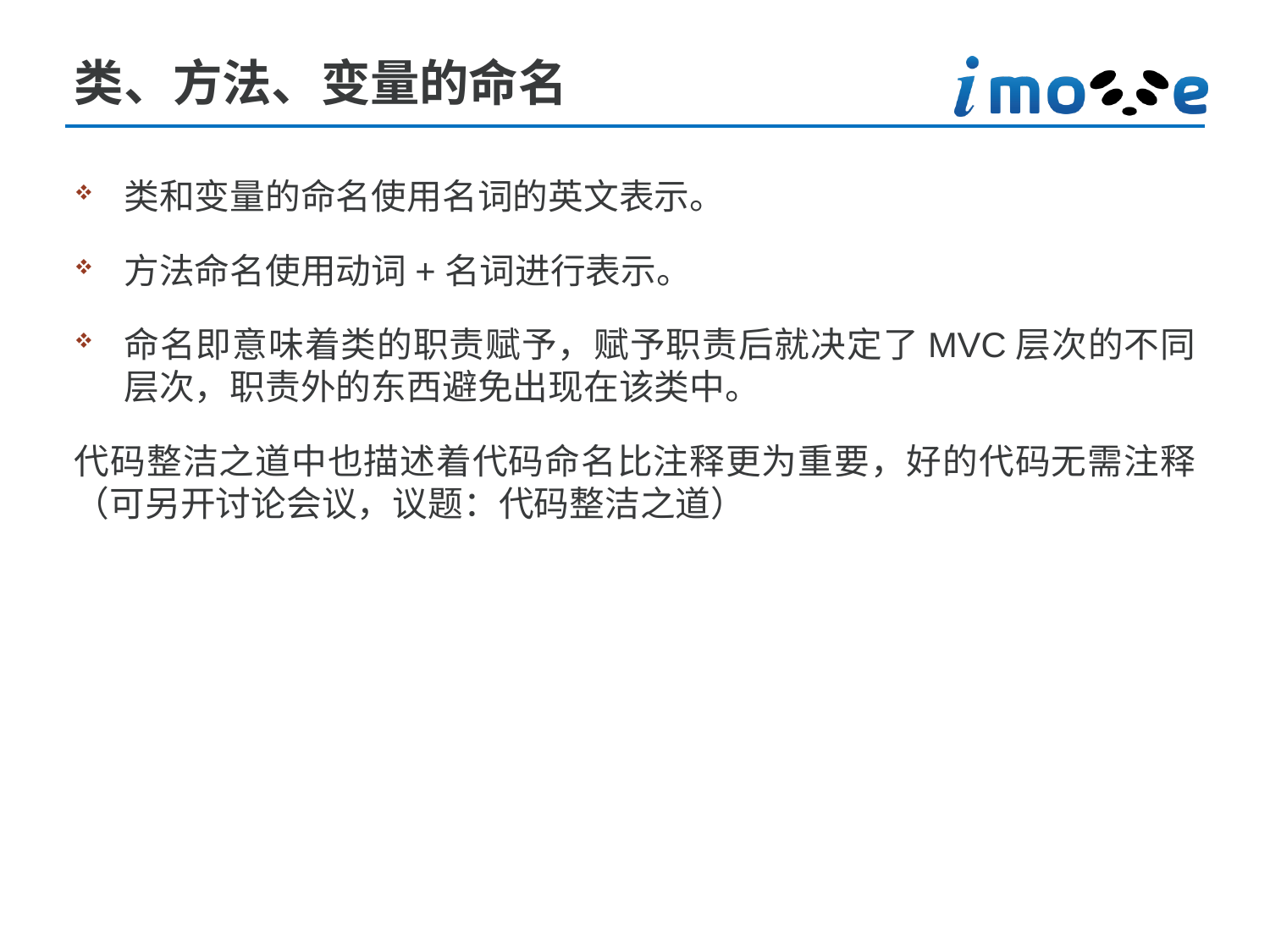

# 类、方法、变量的命名
类和变量的命名使用名词的英文表示。
方法命名使用动词+名词进行表示。
命名即意味着类的职责赋予，赋予职责后就决定了MVC层次的不同层次，职责外的东西避免出现在该类中。
代码整洁之道中也描述着代码命名比注释更为重要，好的代码无需注释（可另开讨论会议，议题：代码整洁之道）